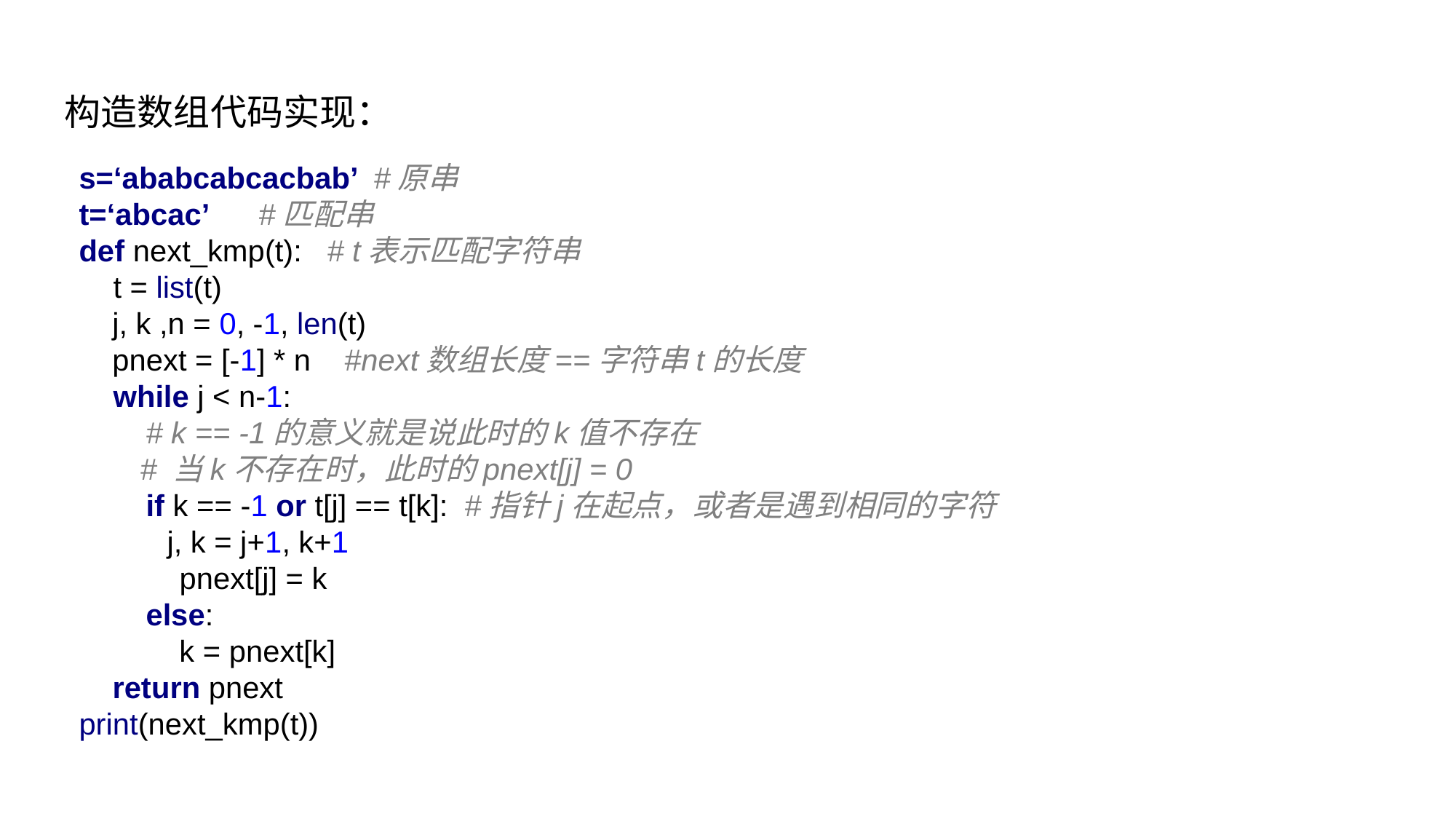

构造数组代码实现：
s=‘ababcabcacbab’  #原串
t=‘abcac’      #匹配串
def next_kmp(t):   # t表示匹配字符串
    t = list(t)
    j, k ,n = 0, -1, len(t)
    pnext = [-1] * n    #next数组长度==字符串t的长度
    while j < n-1:
        # k == -1的意义就是说此时的k值不存在
        # 当k不存在时，此时的pnext[j] = 0
        if k == -1 or t[j] == t[k]:  #指针j在起点，或者是遇到相同的字符
            j, k = j+1, k+1
            pnext[j] = k
        else:
            k = pnext[k]
    return pnext
print(next_kmp(t))